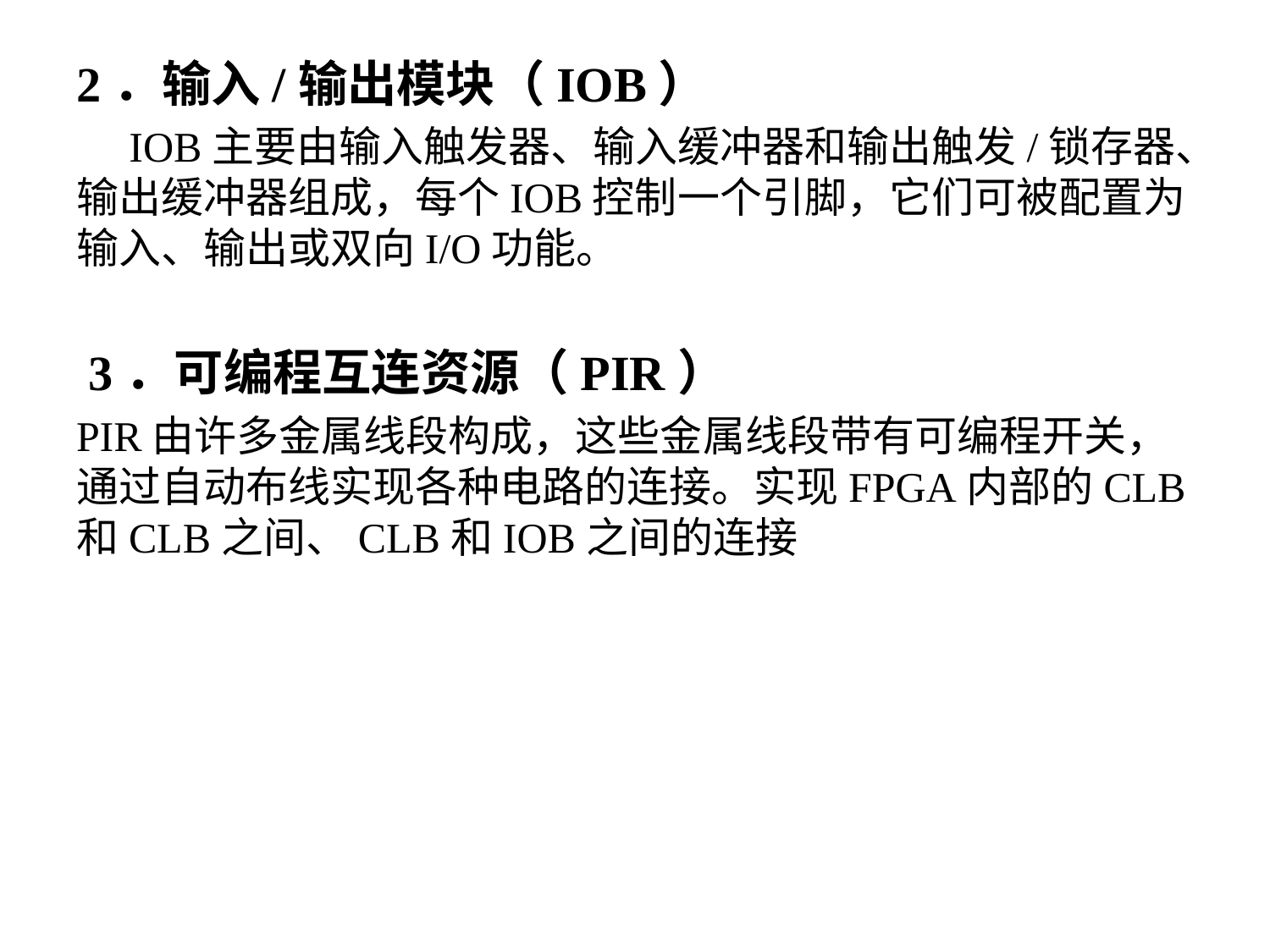

2．输入/输出模块（IOB）
     IOB主要由输入触发器、输入缓冲器和输出触发/锁存器、输出缓冲器组成，每个IOB控制一个引脚，它们可被配置为输入、输出或双向I/O功能。

 3．可编程互连资源（PIR）
PIR由许多金属线段构成，这些金属线段带有可编程开关，通过自动布线实现各种电路的连接。实现FPGA内部的CLB和CLB之间、CLB和IOB之间的连接